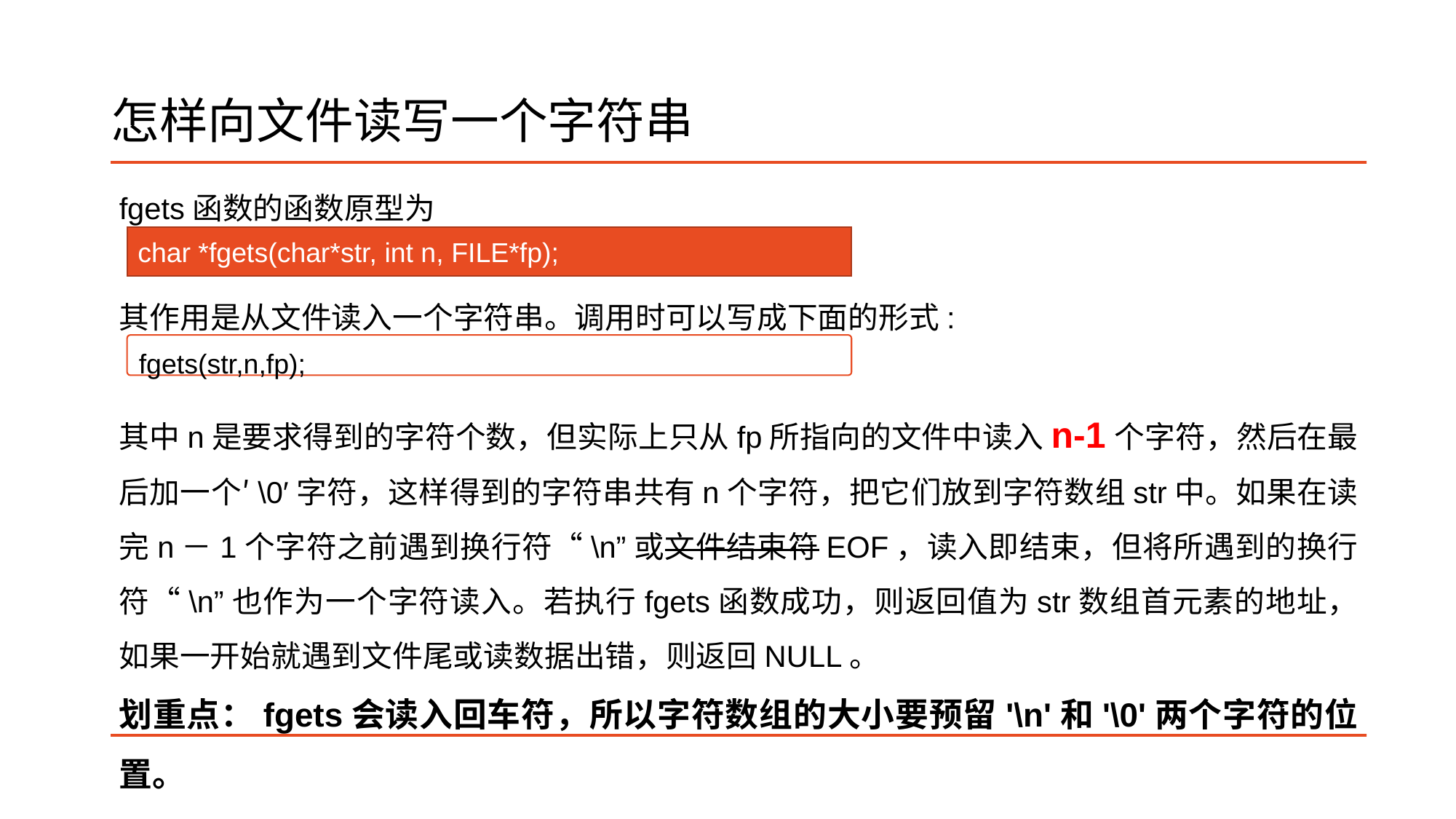

# 怎样向文件读写一个字符串
fgets函数的函数原型为

其作用是从文件读入一个字符串。调用时可以写成下面的形式:

其中n是要求得到的字符个数，但实际上只从fp所指向的文件中读入n-1个字符，然后在最后加一个′\0′字符，这样得到的字符串共有n个字符，把它们放到字符数组str中。如果在读完n－1个字符之前遇到换行符“\n”或文件结束符EOF，读入即结束，但将所遇到的换行符“\n”也作为一个字符读入。若执行fgets函数成功，则返回值为str数组首元素的地址，如果一开始就遇到文件尾或读数据出错，则返回NULL。
划重点：fgets会读入回车符，所以字符数组的大小要预留'\n'和'\0'两个字符的位置。
char *fgets(char*str, int n, FILE*fp);
fgets(str,n,fp);